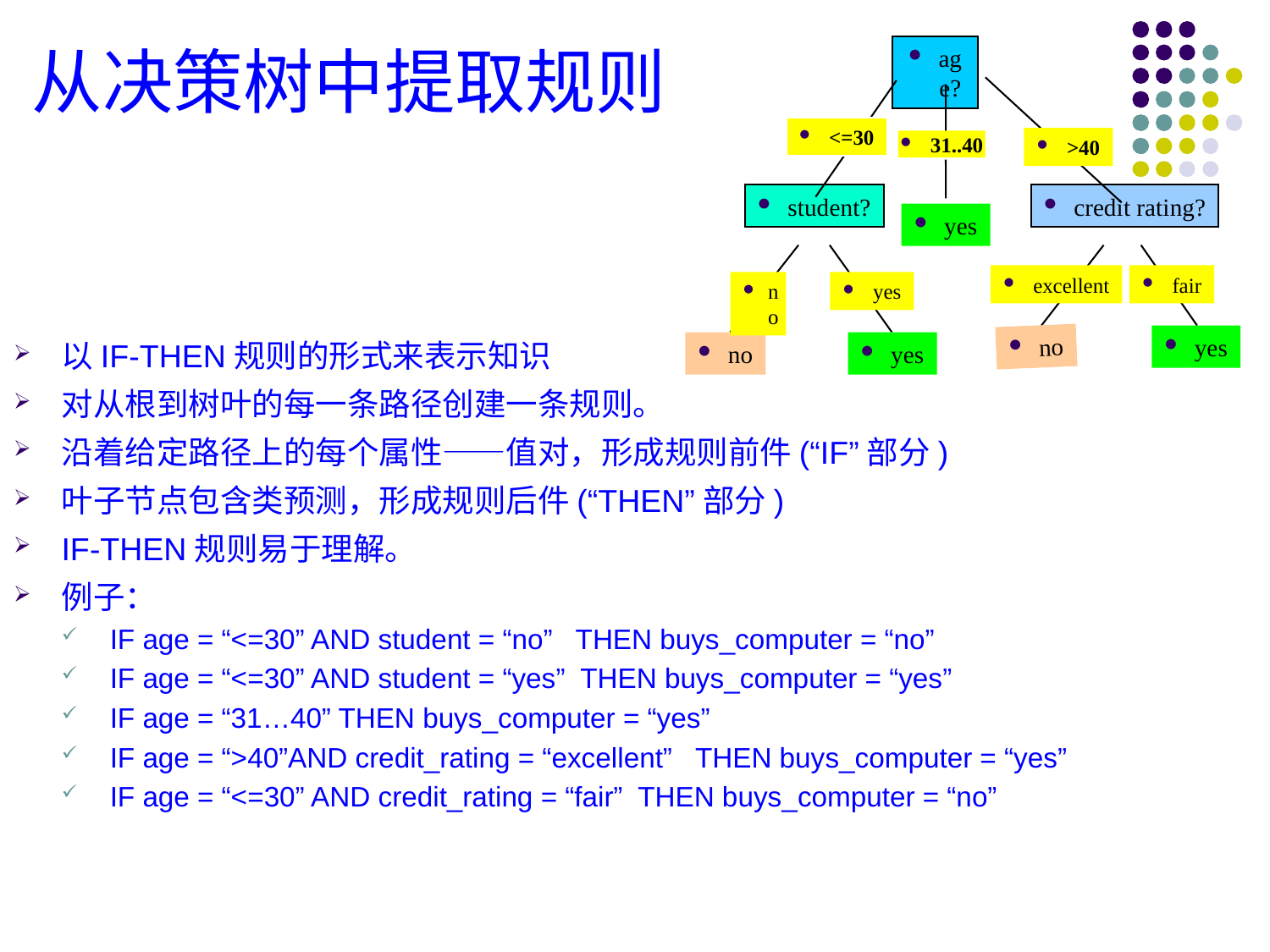

# 从决策树中提取规则
age?

<=30
>40
31..40

student?
credit rating?
yes

excellent
fair
no
yes
no
yes
no
yes
以IF-THEN规则的形式来表示知识
对从根到树叶的每一条路径创建一条规则。
沿着给定路径上的每个属性——值对，形成规则前件(“IF”部分)
叶子节点包含类预测，形成规则后件(“THEN”部分)
IF-THEN规则易于理解。
例子：
IF age = “<=30” AND student = “no”   THEN buys_computer = “no”
IF age = “<=30” AND student = “yes”  THEN buys_computer = “yes”
IF age = “31…40” THEN buys_computer = “yes”
IF age = “>40”AND credit_rating = “excellent”   THEN buys_computer = “yes”
IF age = “<=30” AND credit_rating = “fair”  THEN buys_computer = “no”